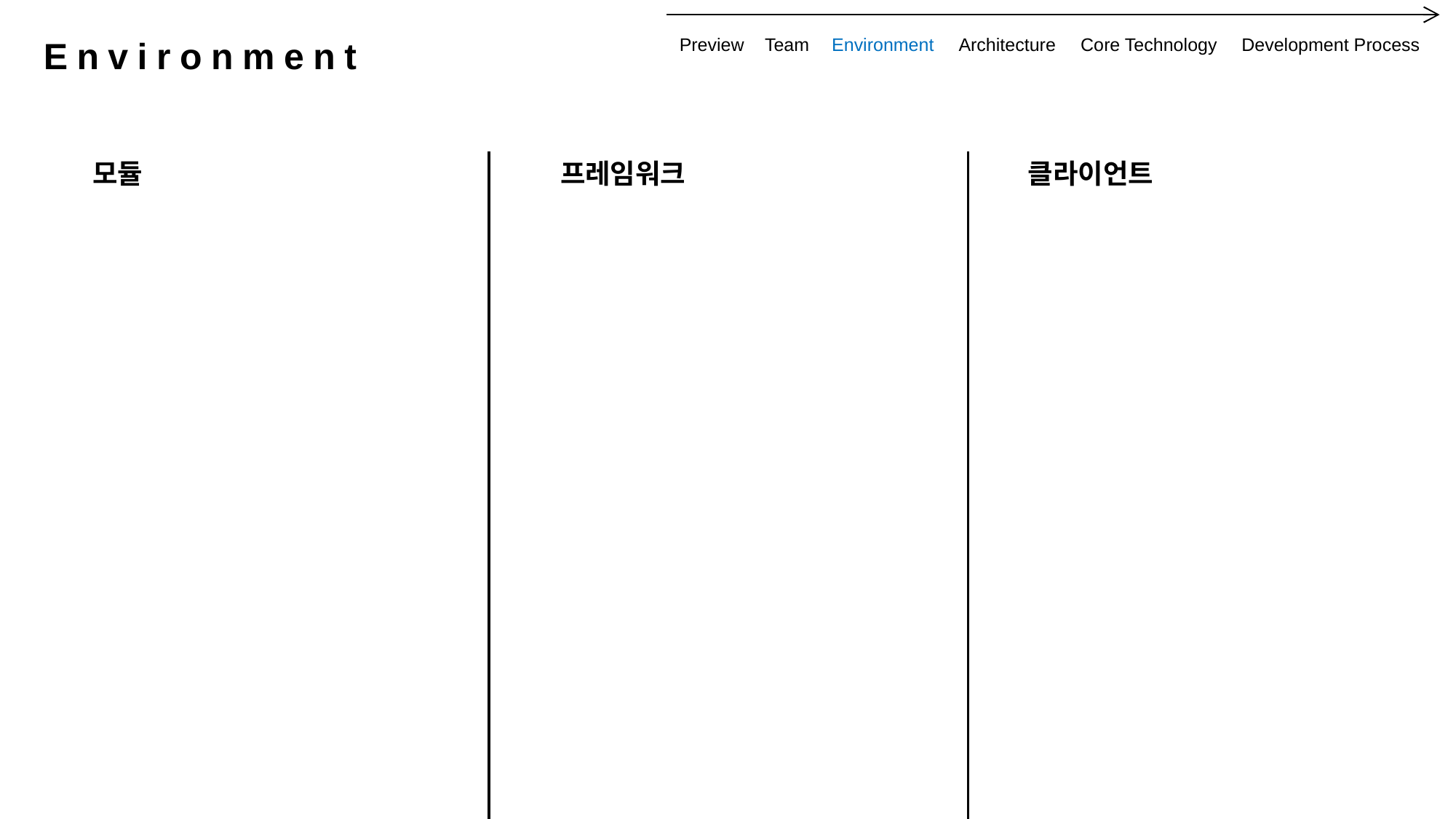

Environment
Architecture
Development Process
Preview
Team
Environment
Core Technology
모듈
프레임워크
클라이언트